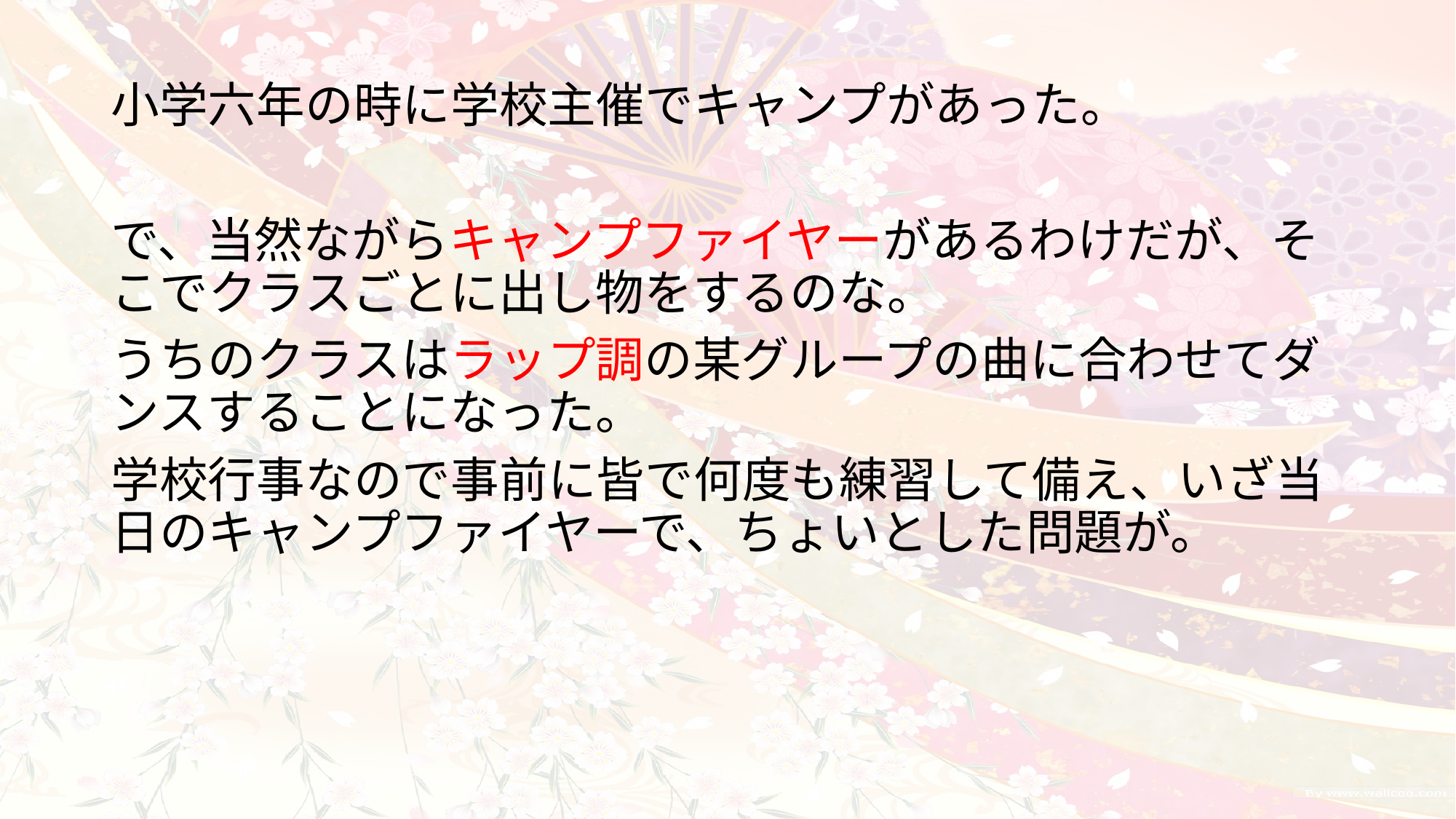

小学六年の時に学校主催でキャンプがあった。

で、当然ながらキャンプファイヤーがあるわけだが、そこでクラスごとに出し物をするのな。
うちのクラスはラップ調の某グループの曲に合わせてダンスすることになった。
学校行事なので事前に皆で何度も練習して備え、いざ当日のキャンプファイヤーで、ちょいとした問題が。